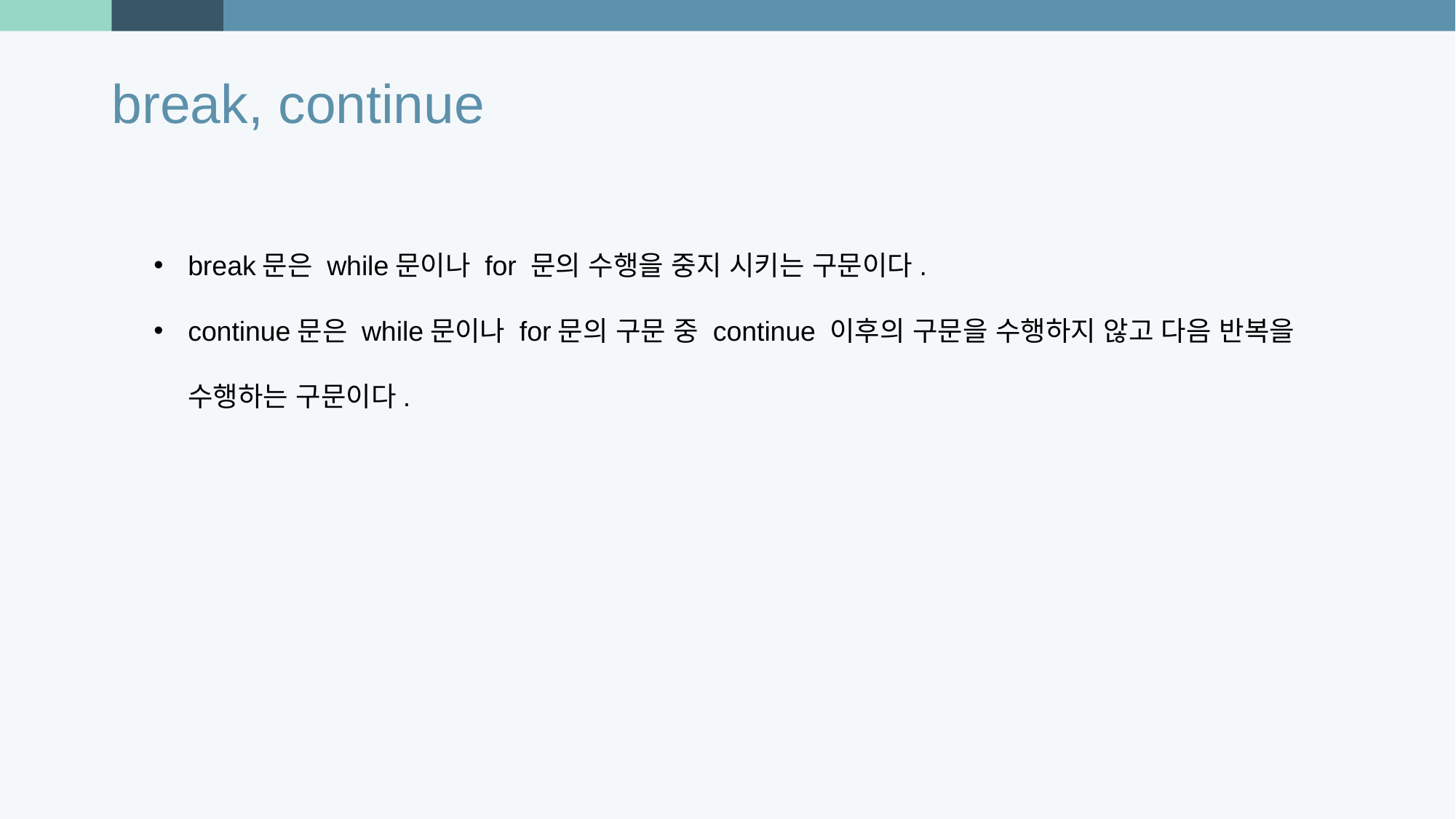

break, continue
break문은 while문이나 for 문의 수행을 중지 시키는 구문이다.
continue문은 while문이나 for문의 구문 중 continue 이후의 구문을 수행하지 않고 다음 반복을 수행하는 구문이다.

Photo by Joel Filipe on Unsplash